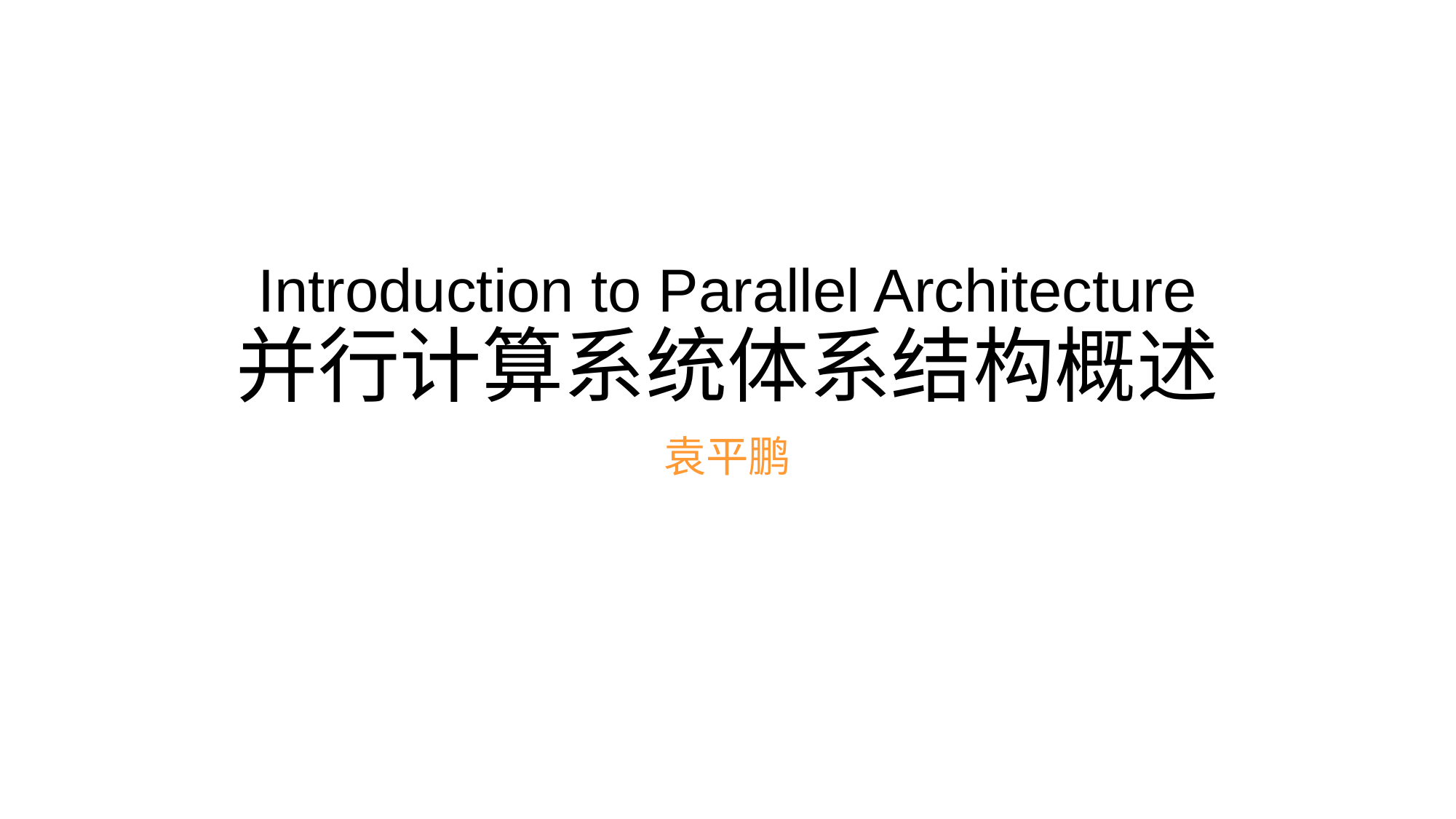

# Introduction to Parallel Architecture 并行计算系统体系结构概述
袁平鹏